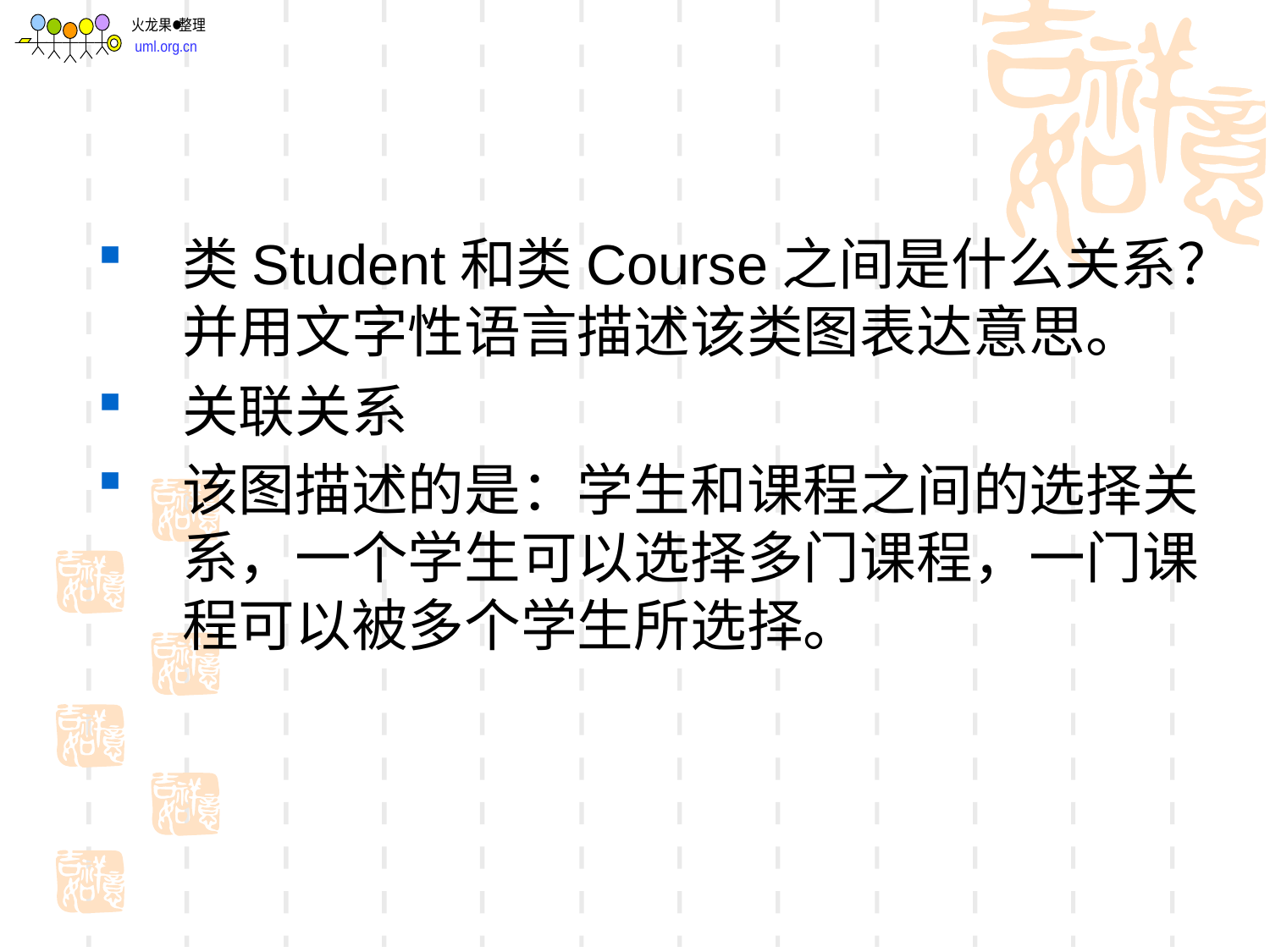

类Student和类Course之间是什么关系？并用文字性语言描述该类图表达意思。
关联关系
该图描述的是：学生和课程之间的选择关系，一个学生可以选择多门课程，一门课程可以被多个学生所选择。